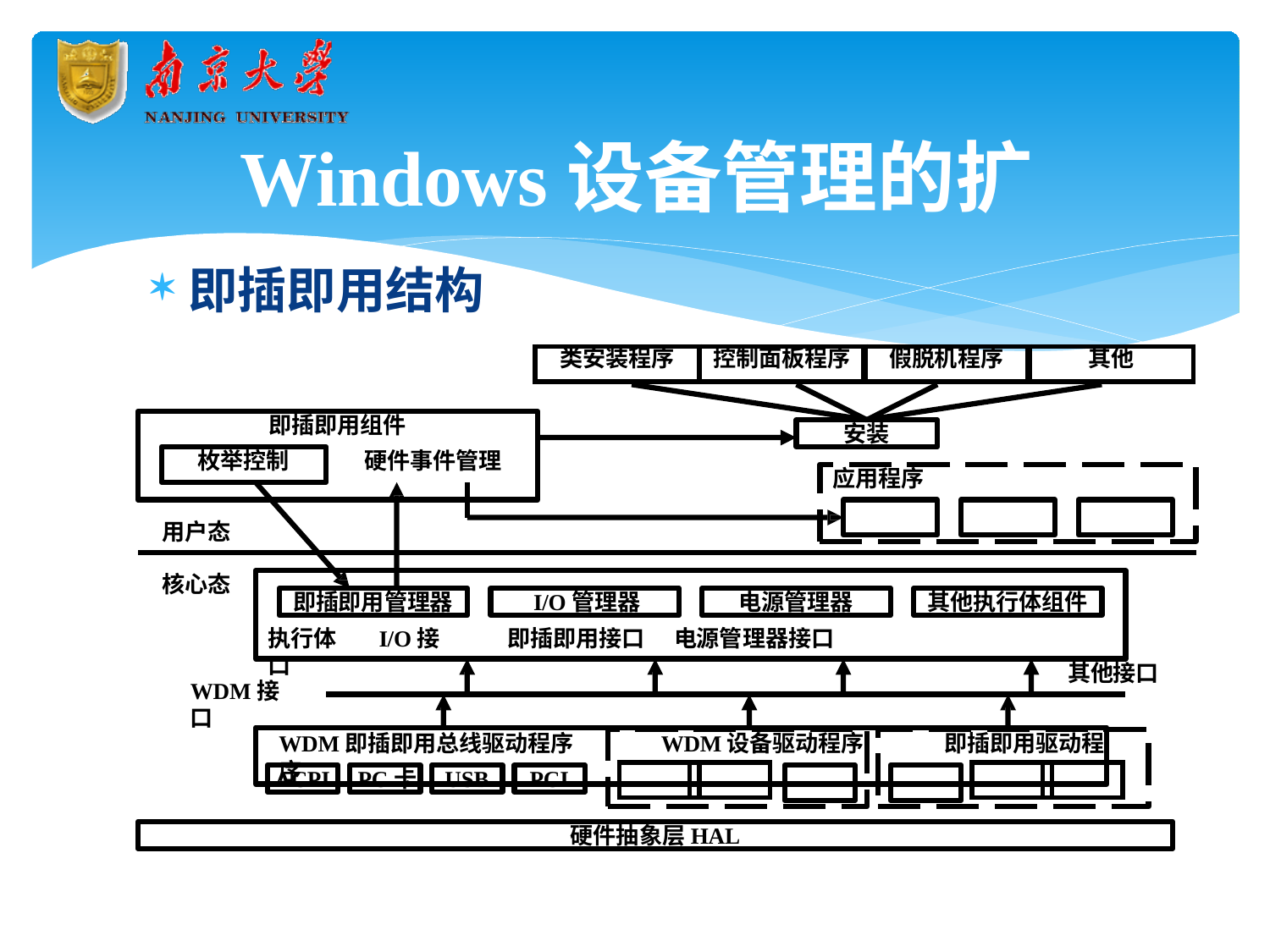

# Windows设备管理的扩展
即插即用结构
| 类安装程序 | 控制面板程序 | 假脱机程序 | 其他 |
| --- | --- | --- | --- |

即插即用组件

安装

枚举控制	硬件事件管理

应用程序

用户态

核心态

即插即用管理器
I/O管理器
电源管理器
其他执行体组件
执行体	I/O接口
即插即用接口
电源管理器接口
其他接口

WDM接口

WDM即插即用总线驱动程序	WDM设备驱动程序	即插即用驱动程序

|  |  |  |
| --- | --- | --- |
|  |  |  |
| --- | --- | --- |
ACPI
PC卡
USB
PCI

硬件抽象层HAL